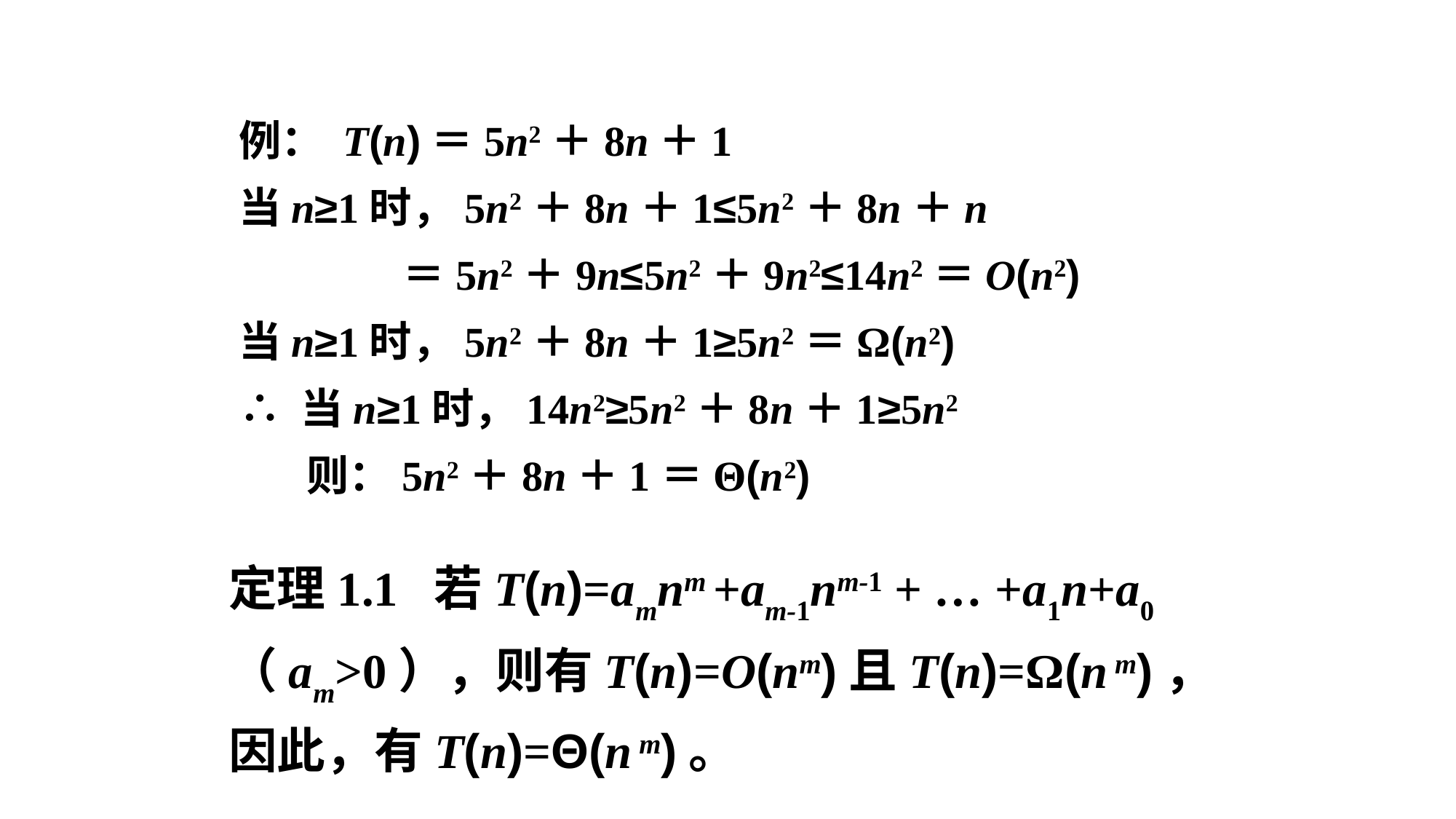

例： T(n)＝5n2＋8n＋1
当n≥1时，5n2＋8n＋1≤5n2＋8n＋n
                ＝5n2＋9n≤5n2＋9n2≤14n2＝O(n2)
当n≥1时，5n2＋8n＋1≥5n2＝Ω(n2)
∴ 当n≥1时，14n2≥5n2＋8n＋1≥5n2
      则：5n2＋8n＋1＝Θ(n2)
定理1.1  若T(n)=amnm +am-1nm-1 + … +a1n+a0（am>0），则有T(n)=O(nm)且T(n)=Ω(n m)，因此，有T(n)=Θ(n m)。